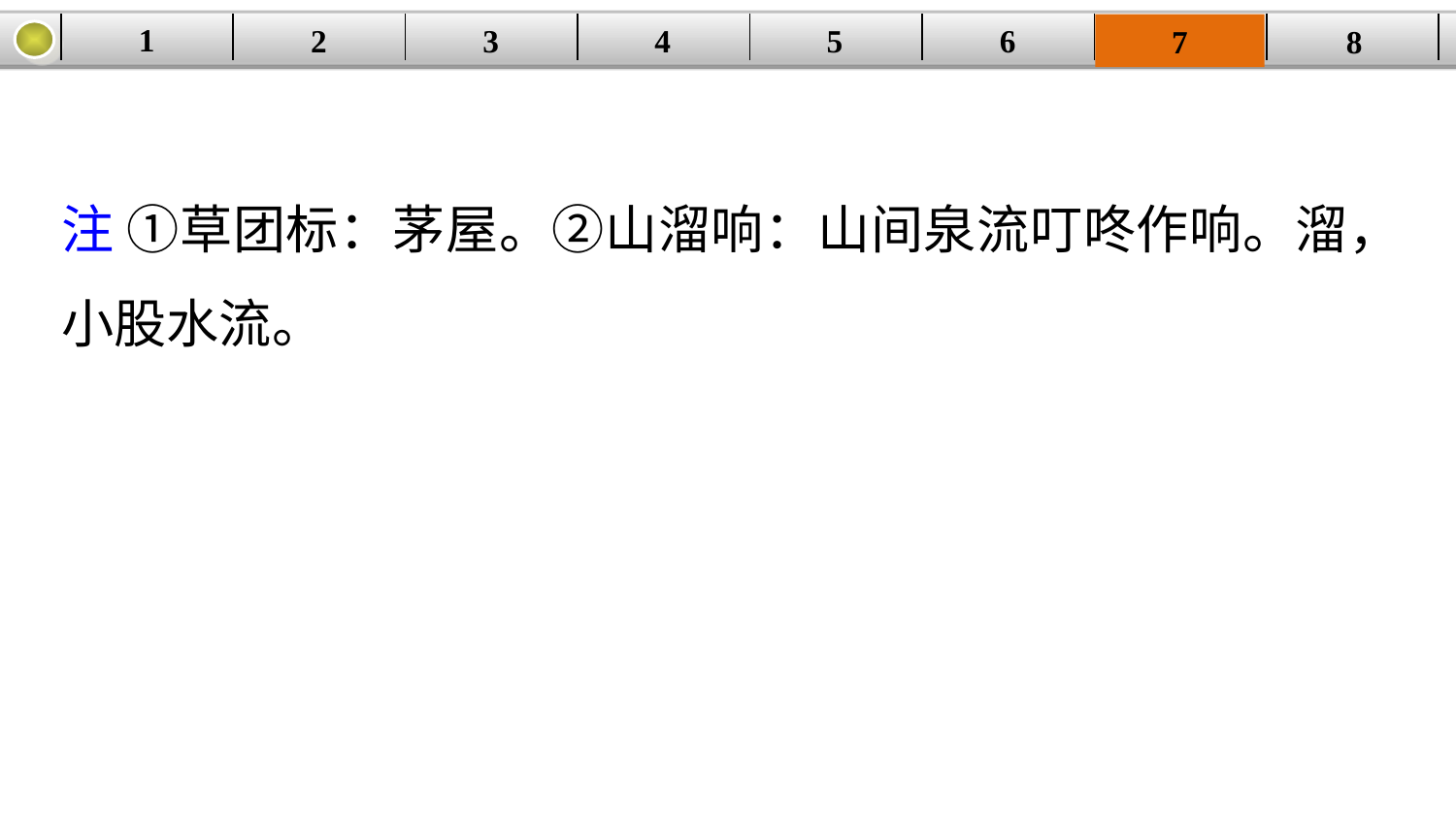

1
2
3
4
|  |  |  |  |  |  |  |  |
| --- | --- | --- | --- | --- | --- | --- | --- |
5
6
7
8

注 ①草团标：茅屋。②山溜响：山间泉流叮咚作响。溜，小股水流。